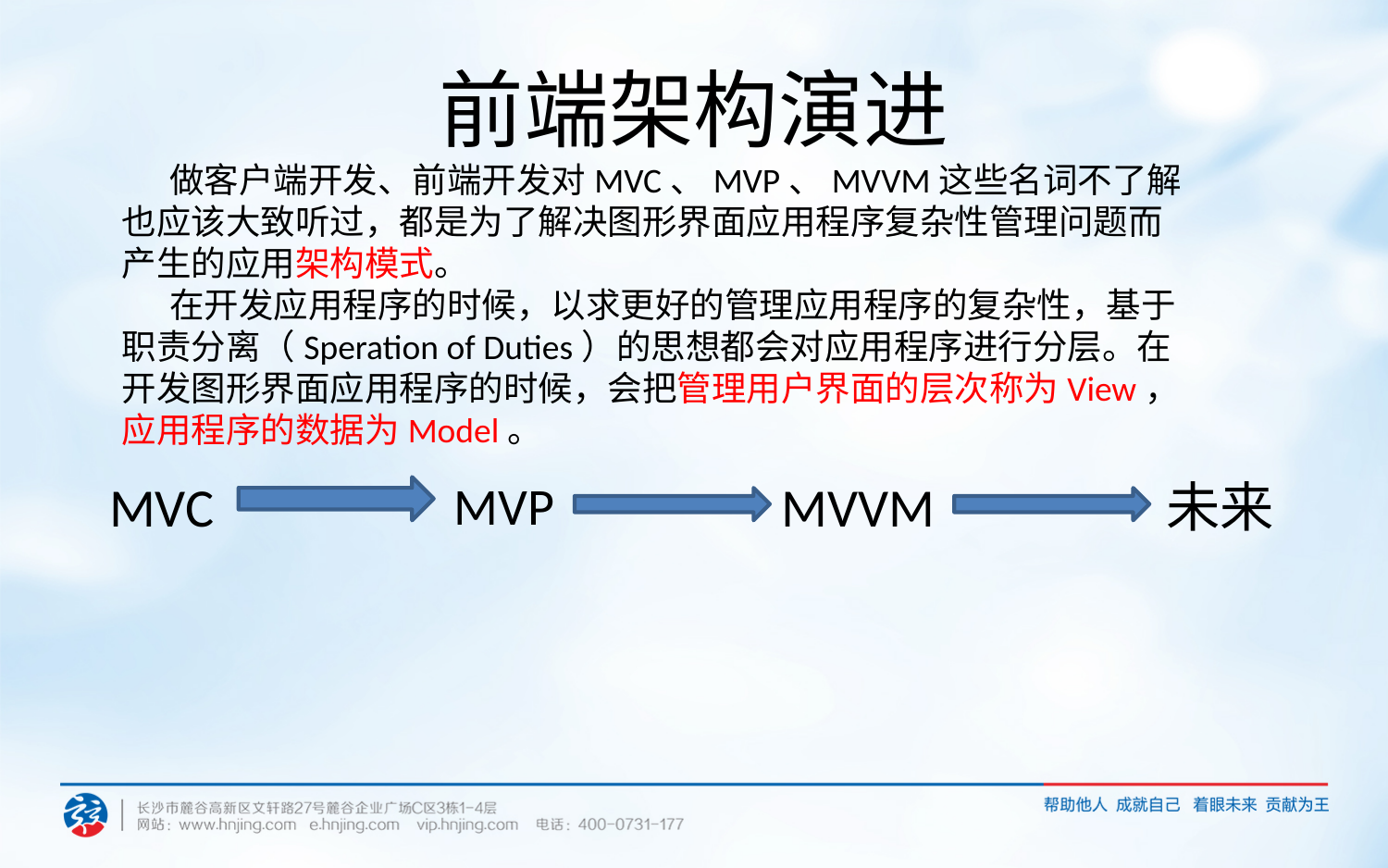

# 前端架构演进
     做客户端开发、前端开发对MVC、MVP、MVVM这些名词不了解也应该大致听过，都是为了解决图形界面应用程序复杂性管理问题而产生的应用架构模式。
     在开发应用程序的时候，以求更好的管理应用程序的复杂性，基于职责分离（Speration of Duties）的思想都会对应用程序进行分层。在开发图形界面应用程序的时候，会把管理用户界面的层次称为View，应用程序的数据为Model。
	MVC
	MVP
	MVVM
	   未来